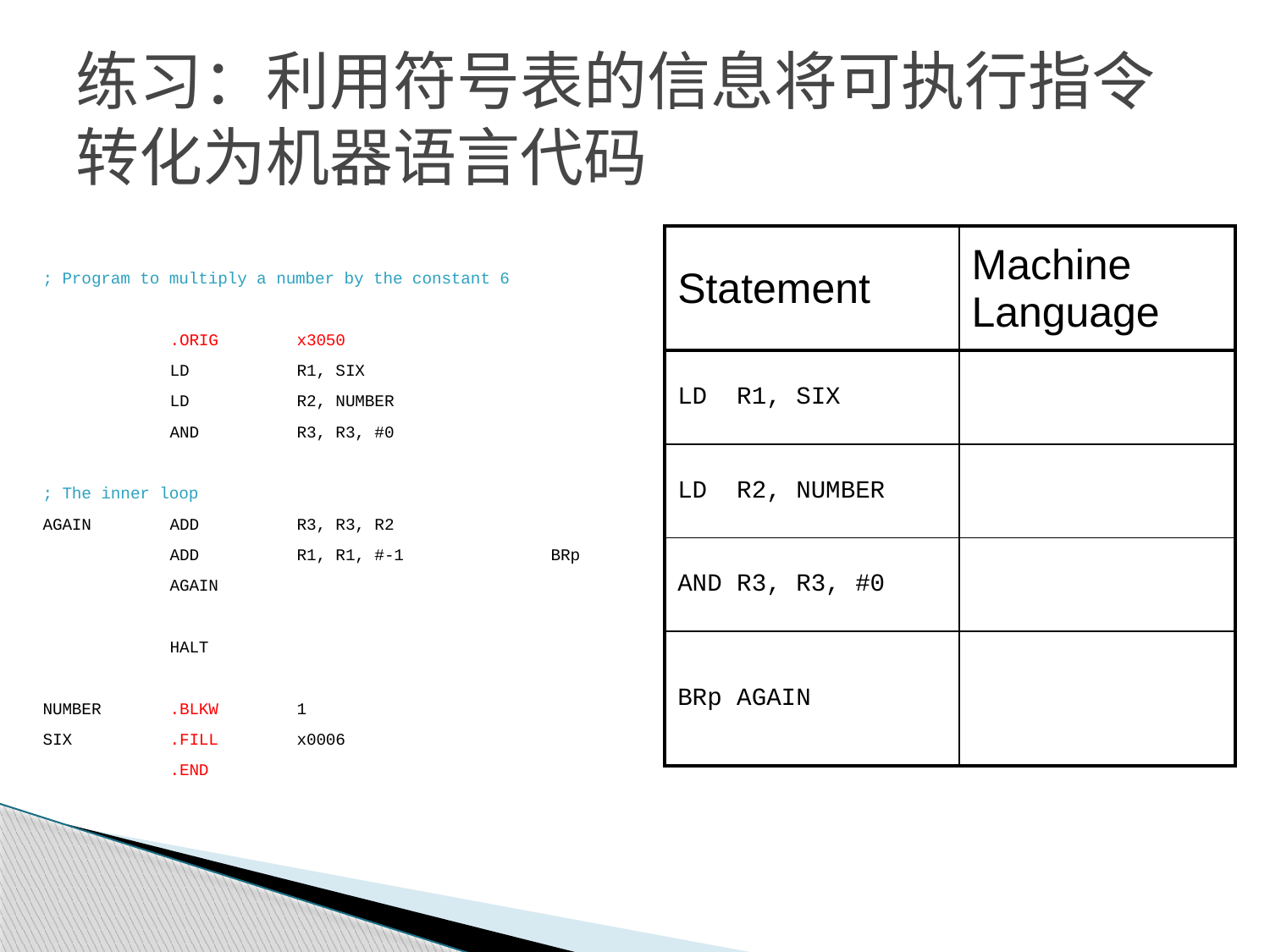

# 练习：利用符号表的信息将可执行指令转化为机器语言代码
| Statement | Machine Language |
| --- | --- |
| LD R1, SIX |  |
| LD R2, NUMBER |  |
| AND R3, R3, #0 |  |
| BRp AGAIN |  |
; Program to multiply a number by the constant 6

	.ORIG	x3050
	LD	R1, SIX
	LD	R2, NUMBER
	AND	R3, R3, #0

; The inner loop
AGAIN	ADD	R3, R3, R2
	ADD	R1, R1, #-1		BRp	AGAIN

	HALT

NUMBER	.BLKW	1
SIX	.FILL	x0006
	.END